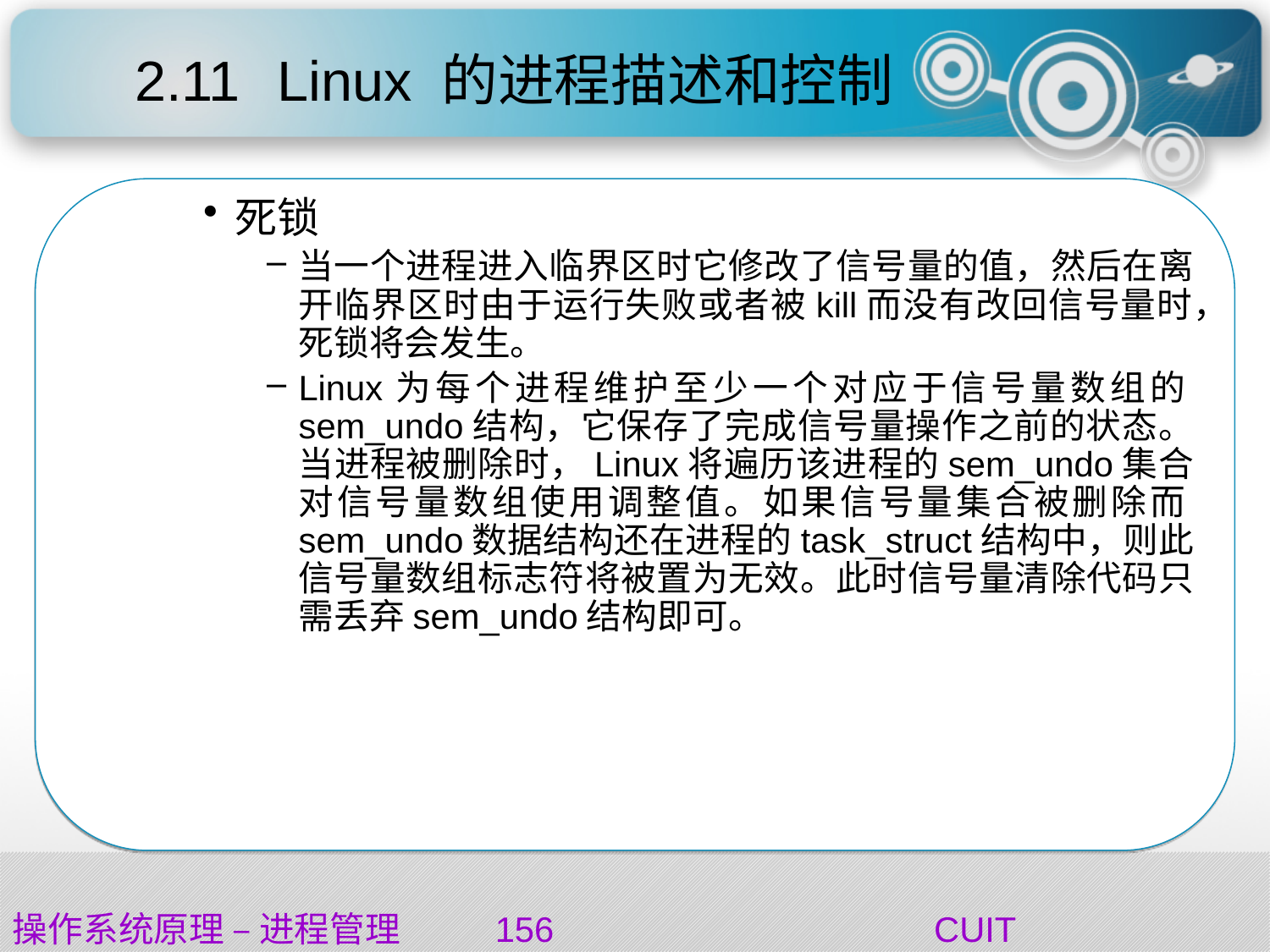

# 2.11	 Linux 的进程描述和控制
死锁
当一个进程进入临界区时它修改了信号量的值，然后在离开临界区时由于运行失败或者被kill而没有改回信号量时，死锁将会发生。
Linux为每个进程维护至少一个对应于信号量数组的sem_undo结构，它保存了完成信号量操作之前的状态。当进程被删除时，Linux将遍历该进程的sem_undo集合对信号量数组使用调整值。如果信号量集合被删除而sem_undo数据结构还在进程的task_struct结构中，则此信号量数组标志符将被置为无效。此时信号量清除代码只需丢弃sem_undo结构即可。